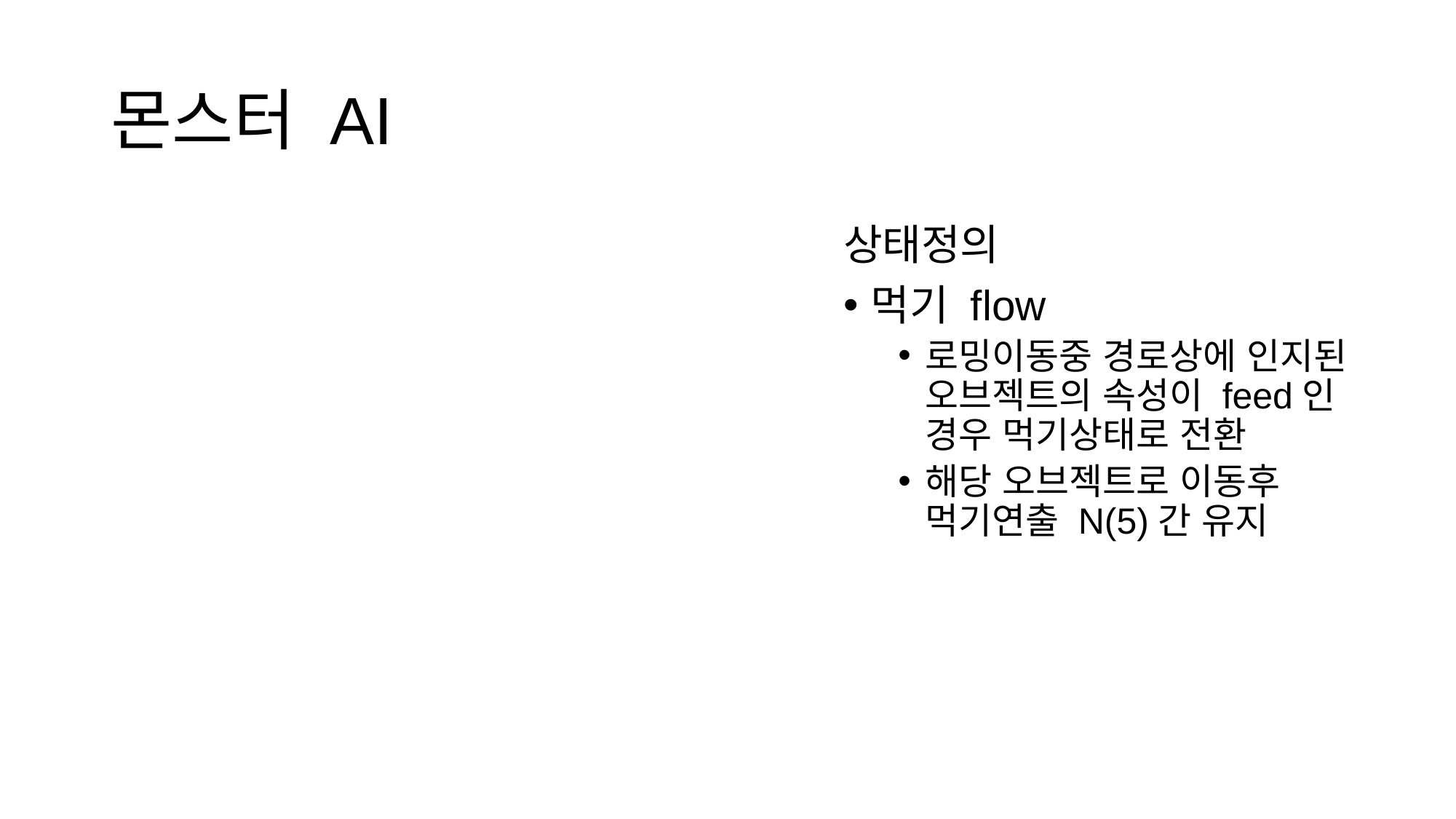

# 몬스터 AI
상태정의
먹기 flow
로밍이동중 경로상에 인지된 오브젝트의 속성이 feed인 경우 먹기상태로 전환
해당 오브젝트로 이동후 먹기연출 N(5)간 유지